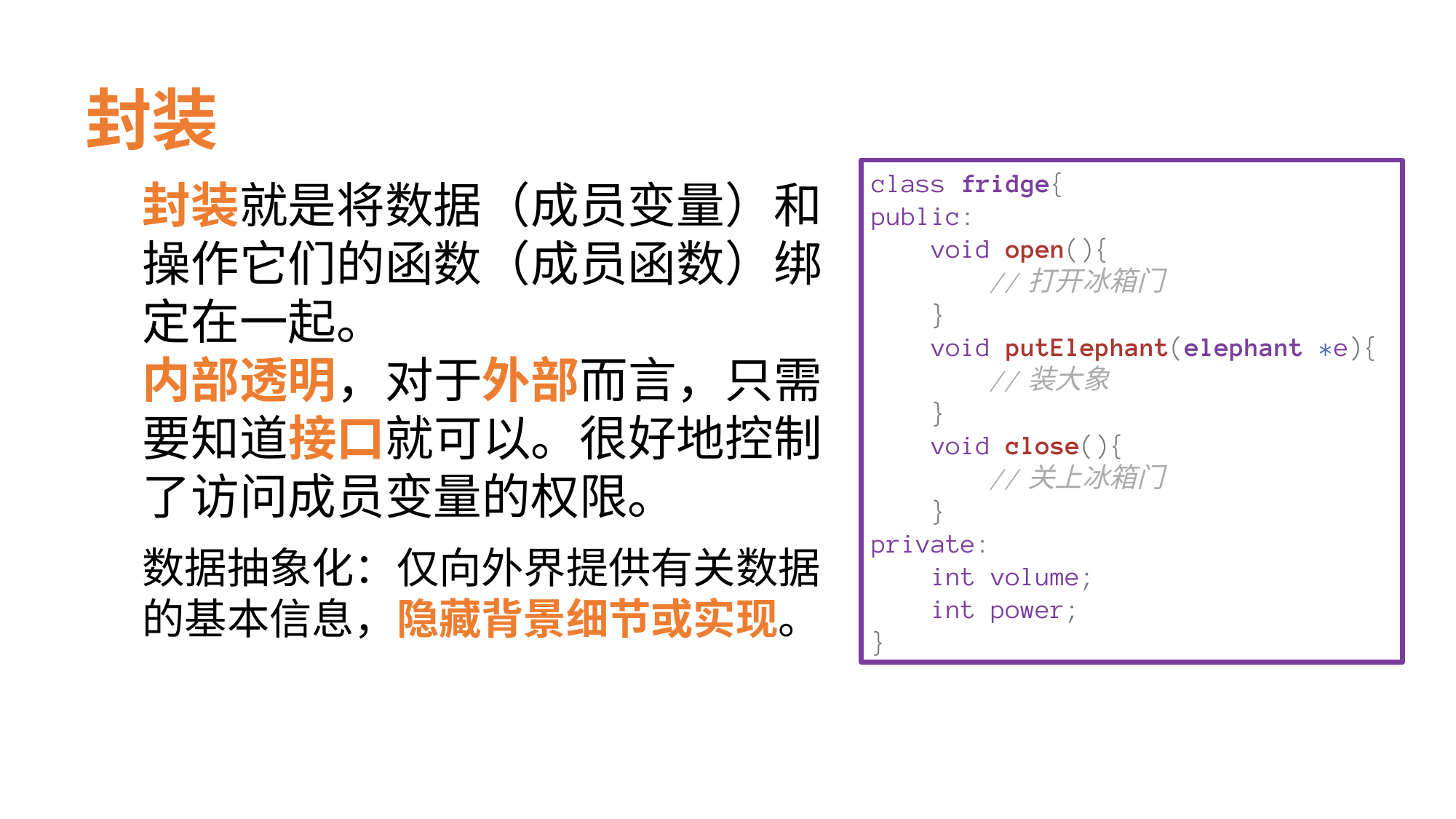

# 封装
class fridge{
public:
    void open(){
        //打开冰箱门
    }
    void putElephant(elephant *e){
        //装大象
    }
    void close(){
        //关上冰箱门
    }
private:
    int volume;
    int power;
}
封装就是将数据（成员变量）和操作它们的函数（成员函数）绑定在一起。
内部透明，对于外部而言，只需要知道接口就可以。很好地控制了访问成员变量的权限。
数据抽象化：仅向外界提供有关数据的基本信息，隐藏背景细节或实现。